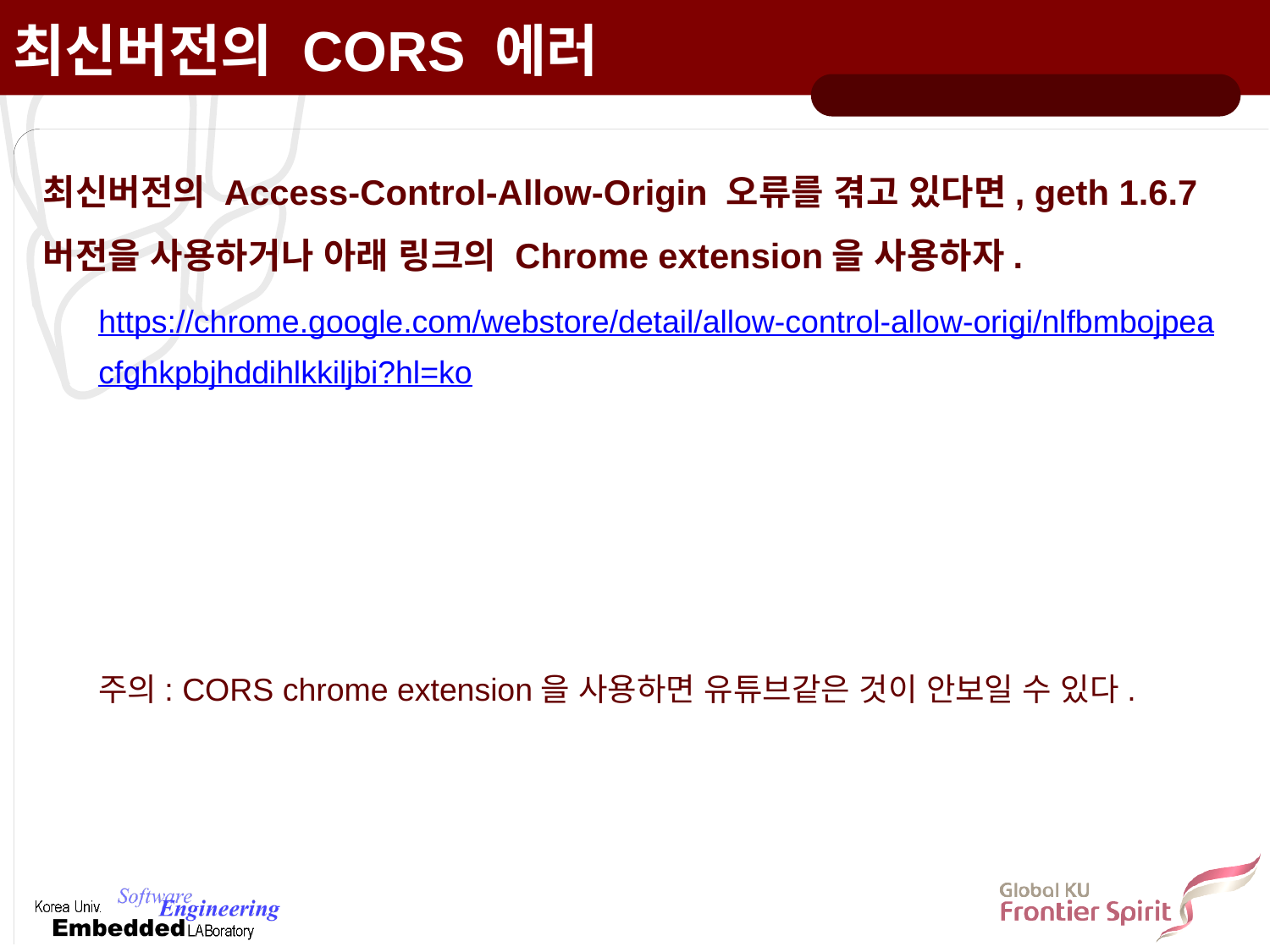

# 최신버전의 CORS 에러
최신버전의 Access-Control-Allow-Origin 오류를 겪고 있다면, geth 1.6.7 버전을 사용하거나 아래 링크의 Chrome extension을 사용하자.
https://chrome.google.com/webstore/detail/allow-control-allow-origi/nlfbmbojpeacfghkpbjhddihlkkiljbi?hl=ko

주의: CORS chrome extension을 사용하면 유튜브같은 것이 안보일 수 있다.